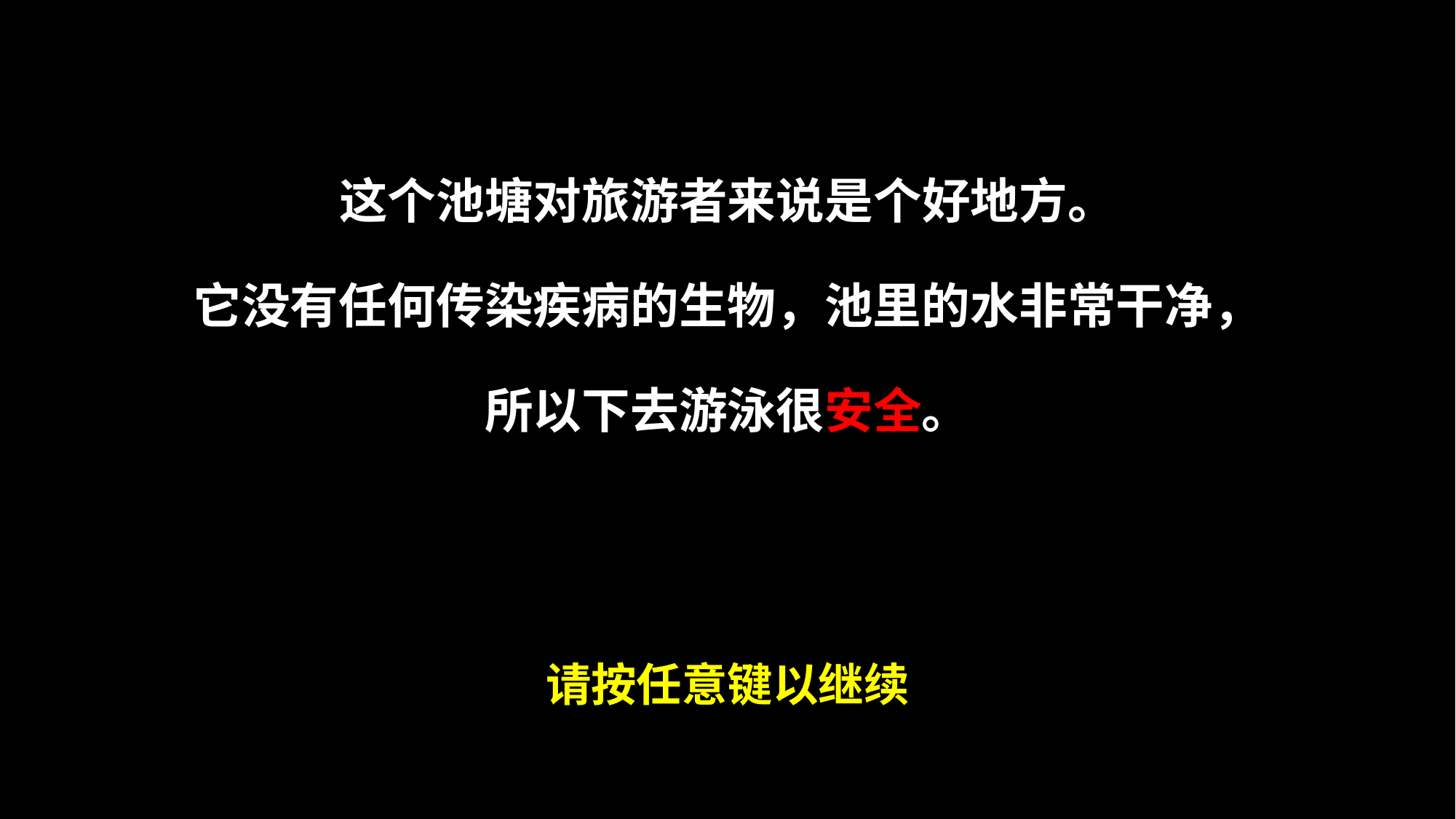

# 这个池塘对旅游者来说是个好地方。 它没有任何传染疾病的生物，池里的水非常干净， 所以下去游泳很安全。
请按任意键以继续